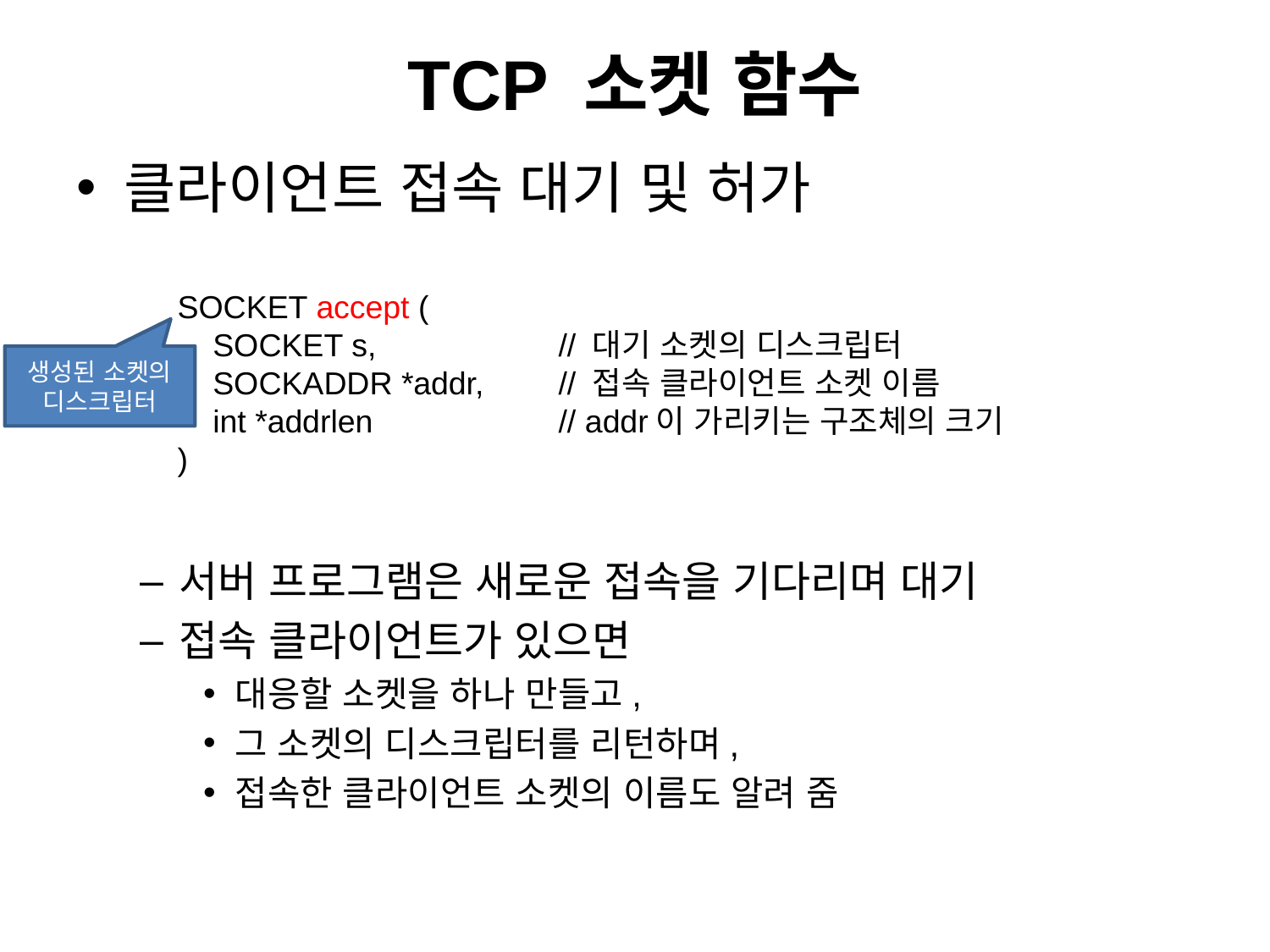

# TCP 소켓 함수
클라이언트 접속 대기 및 허가

서버 프로그램은 새로운 접속을 기다리며 대기
접속 클라이언트가 있으면
대응할 소켓을 하나 만들고,
그 소켓의 디스크립터를 리턴하며,
접속한 클라이언트 소켓의 이름도 알려 줌
SOCKET accept (
    SOCKET s,		// 대기 소켓의 디스크립터
    SOCKADDR *addr,	// 접속 클라이언트 소켓 이름
    int *addrlen		// addr이 가리키는 구조체의 크기
)
생성된 소켓의 디스크립터